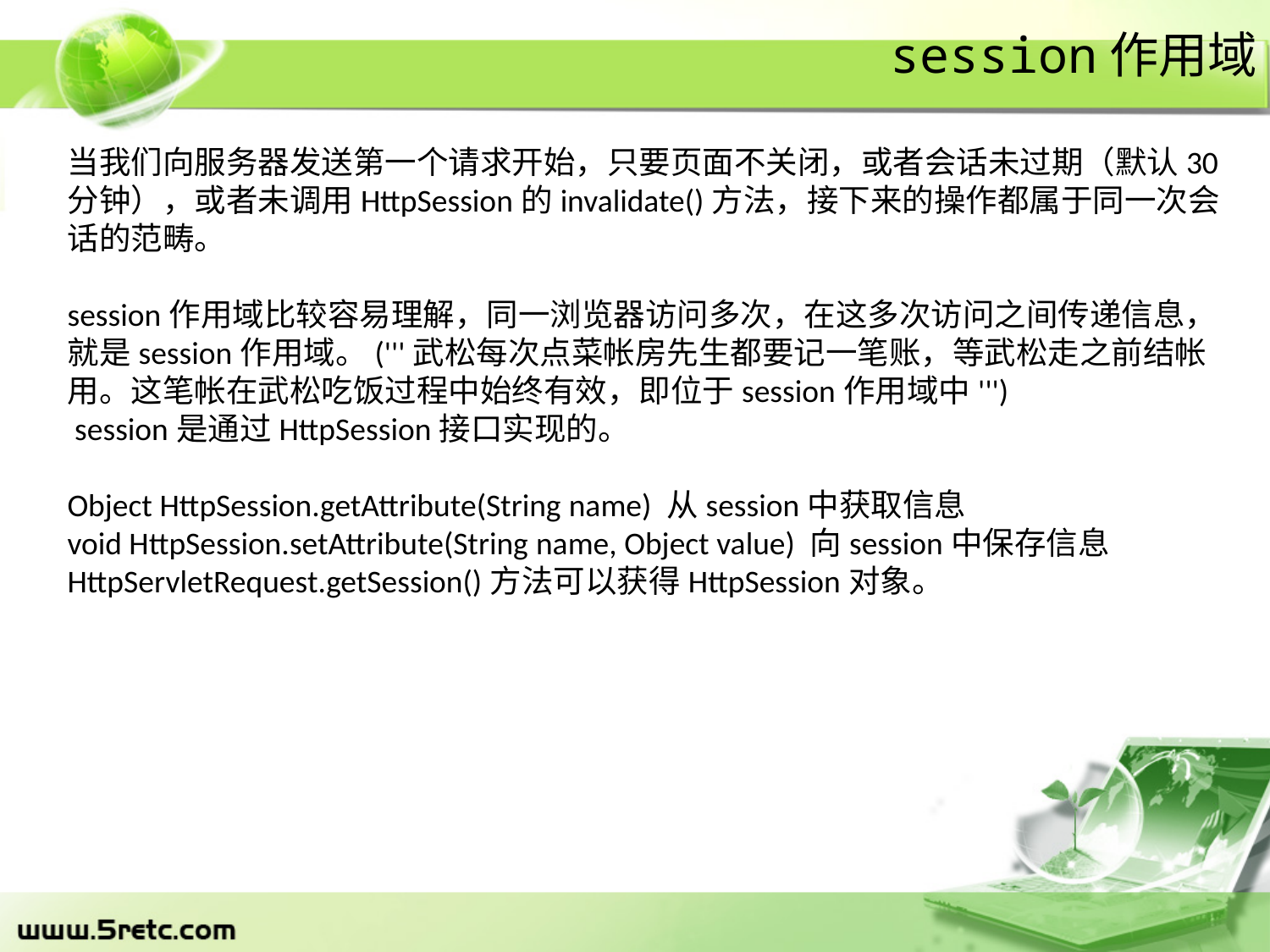

# session作用域
当我们向服务器发送第一个请求开始，只要页面不关闭，或者会话未过期（默认30分钟），或者未调用HttpSession的invalidate()方法，接下来的操作都属于同一次会话的范畴。

session作用域比较容易理解，同一浏览器访问多次，在这多次访问之间传递信息，就是session作用域。('''武松每次点菜帐房先生都要记一笔账，等武松走之前结帐用。这笔帐在武松吃饭过程中始终有效，即位于session作用域中''')
 session是通过HttpSession接口实现的。

Object HttpSession.getAttribute(String name) 从session中获取信息
void HttpSession.setAttribute(String name, Object value) 向session中保存信息
HttpServletRequest.getSession()方法可以获得HttpSession对象。